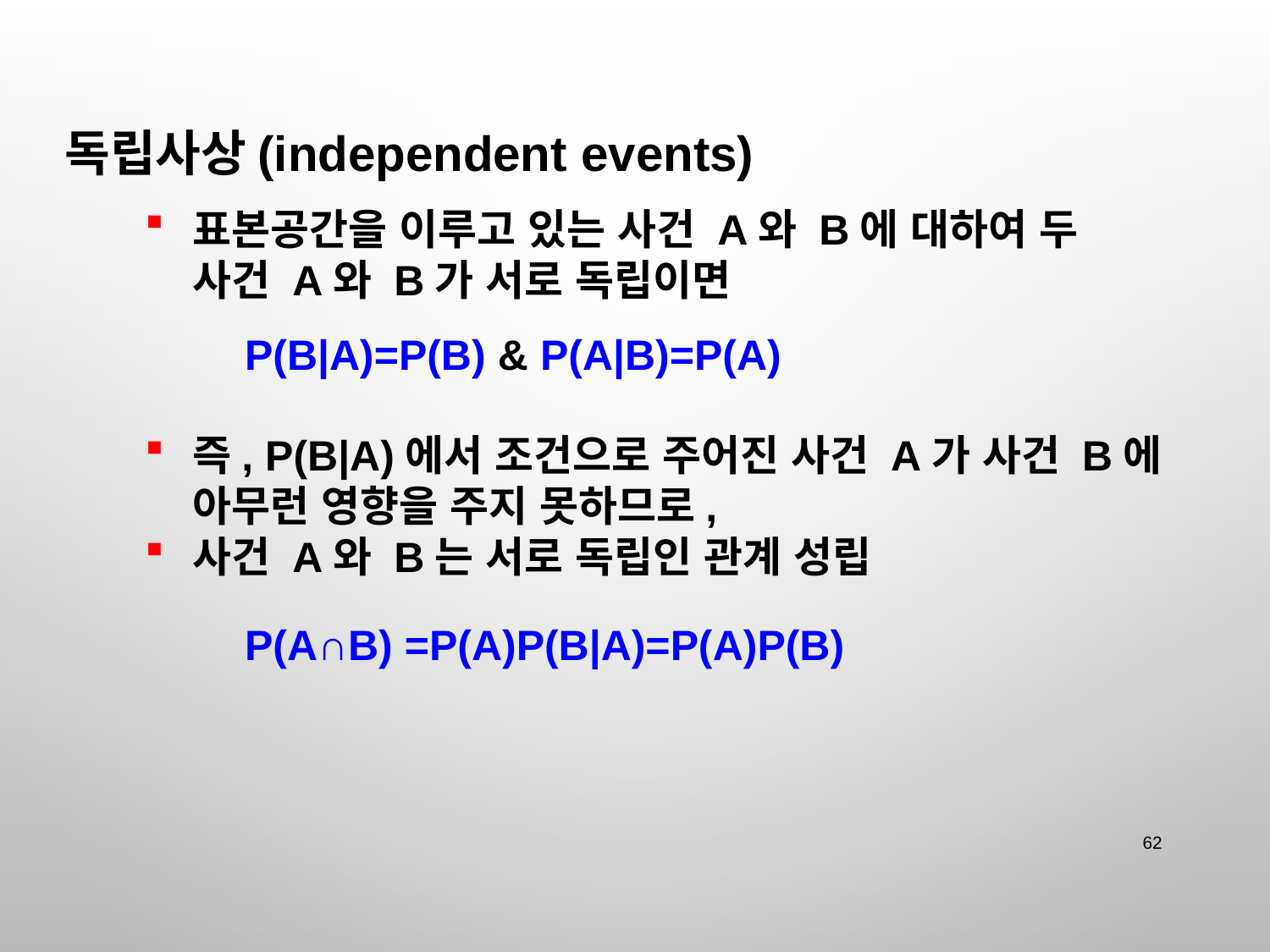

독립사상(independent events)
표본공간을 이루고 있는 사건 A와 B에 대하여 두 사건 A와 B가 서로 독립이면
P(B|A)=P(B) & P(A|B)=P(A)
즉, P(B|A)에서 조건으로 주어진 사건 A가 사건 B에 아무런 영향을 주지 못하므로,
사건 A와 B는 서로 독립인 관계 성립
P(A∩B) =P(A)P(B|A)=P(A)P(B)
62